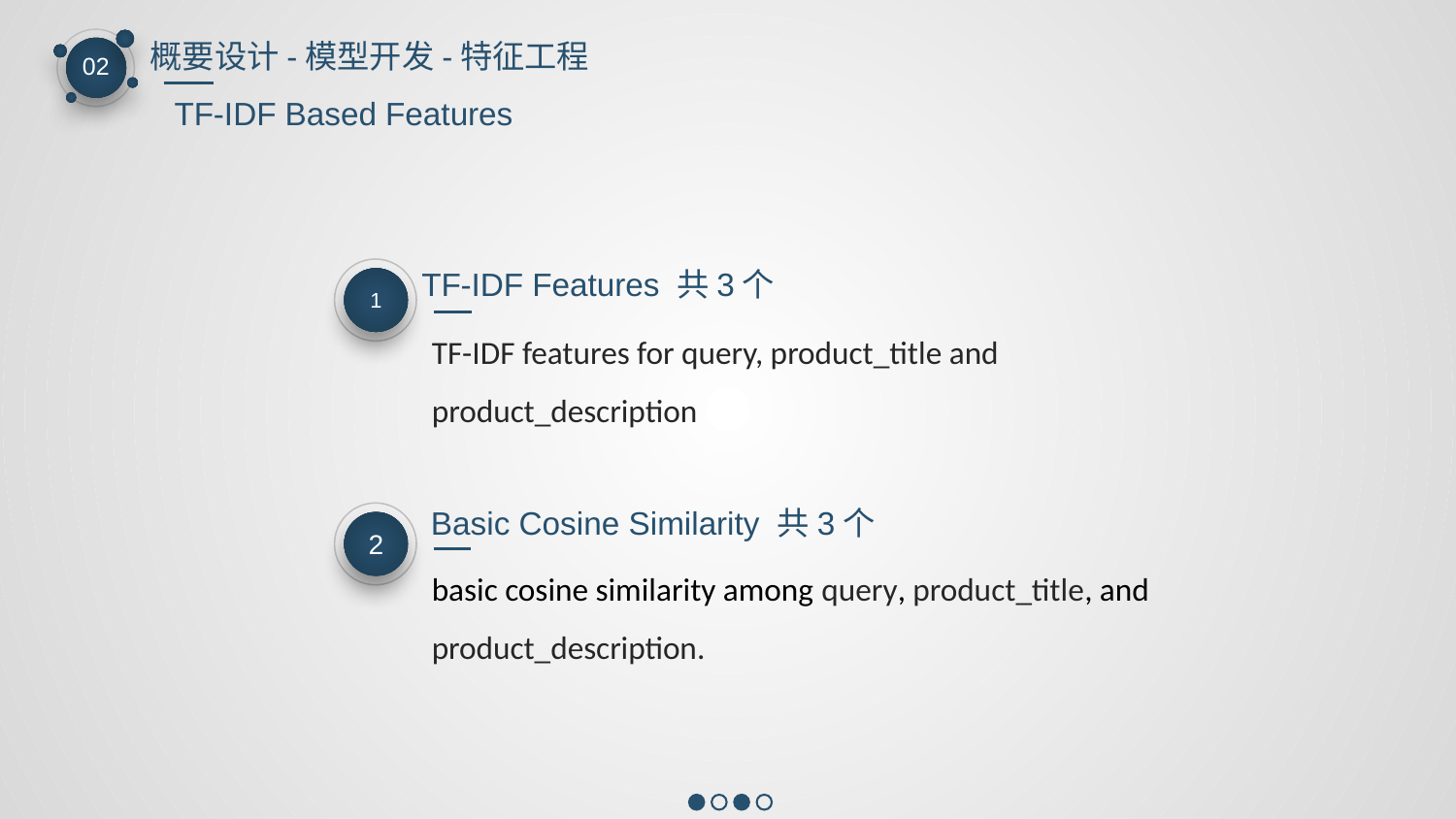

概要设计-模型开发-特征工程
02
TF-IDF Based Features
TF-IDF Features 共3个

1
TF-IDF features for query, product_title and product_description
Basic Cosine Similarity 共3个

2
basic cosine similarity among query, product_title, and product_description.